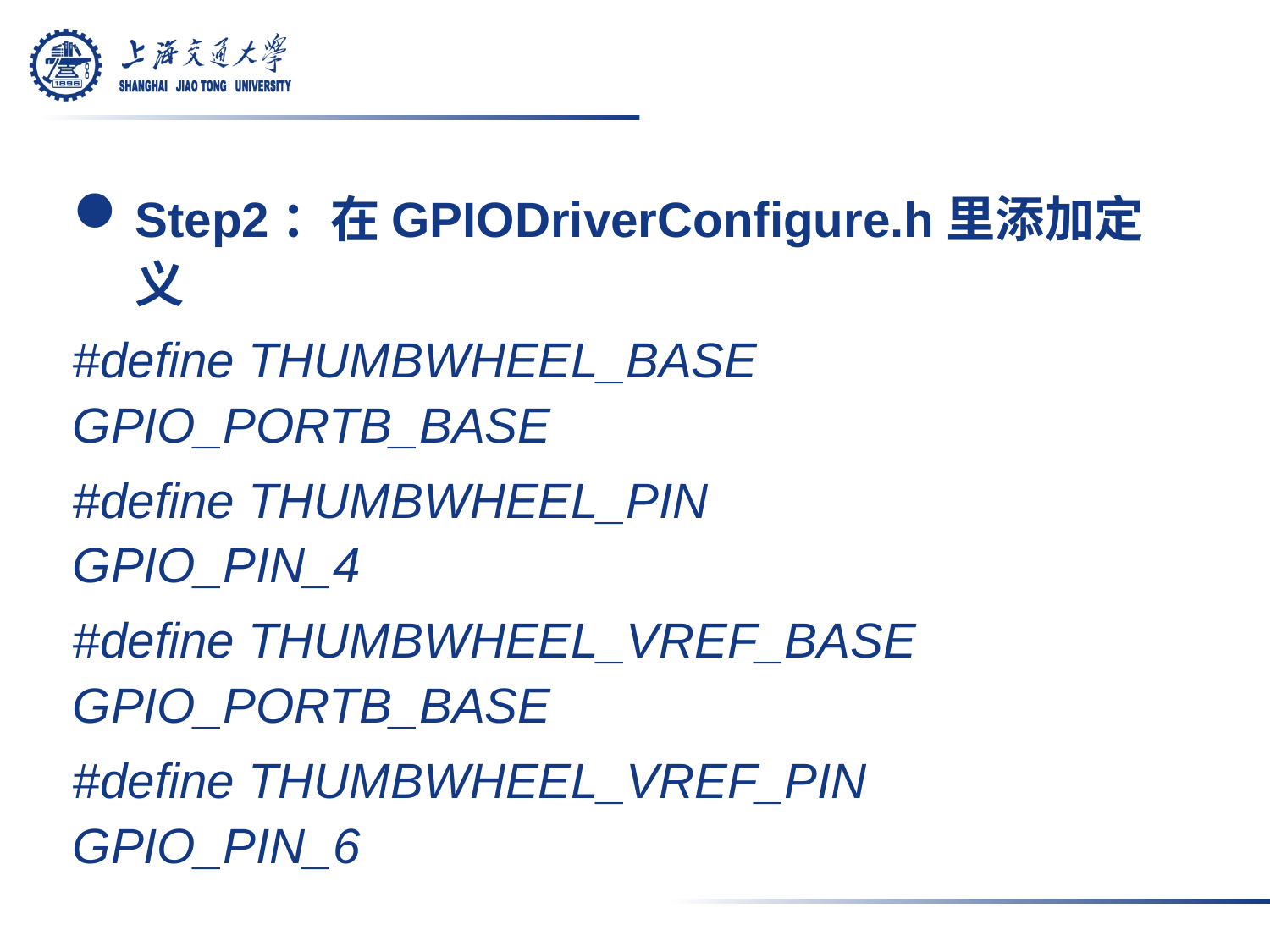

#
Step2：在GPIODriverConfigure.h里添加定义
#define THUMBWHEEL_BASE			GPIO_PORTB_BASE
#define THUMBWHEEL_PIN			GPIO_PIN_4
#define THUMBWHEEL_VREF_BASE	GPIO_PORTB_BASE
#define THUMBWHEEL_VREF_PIN		GPIO_PIN_6